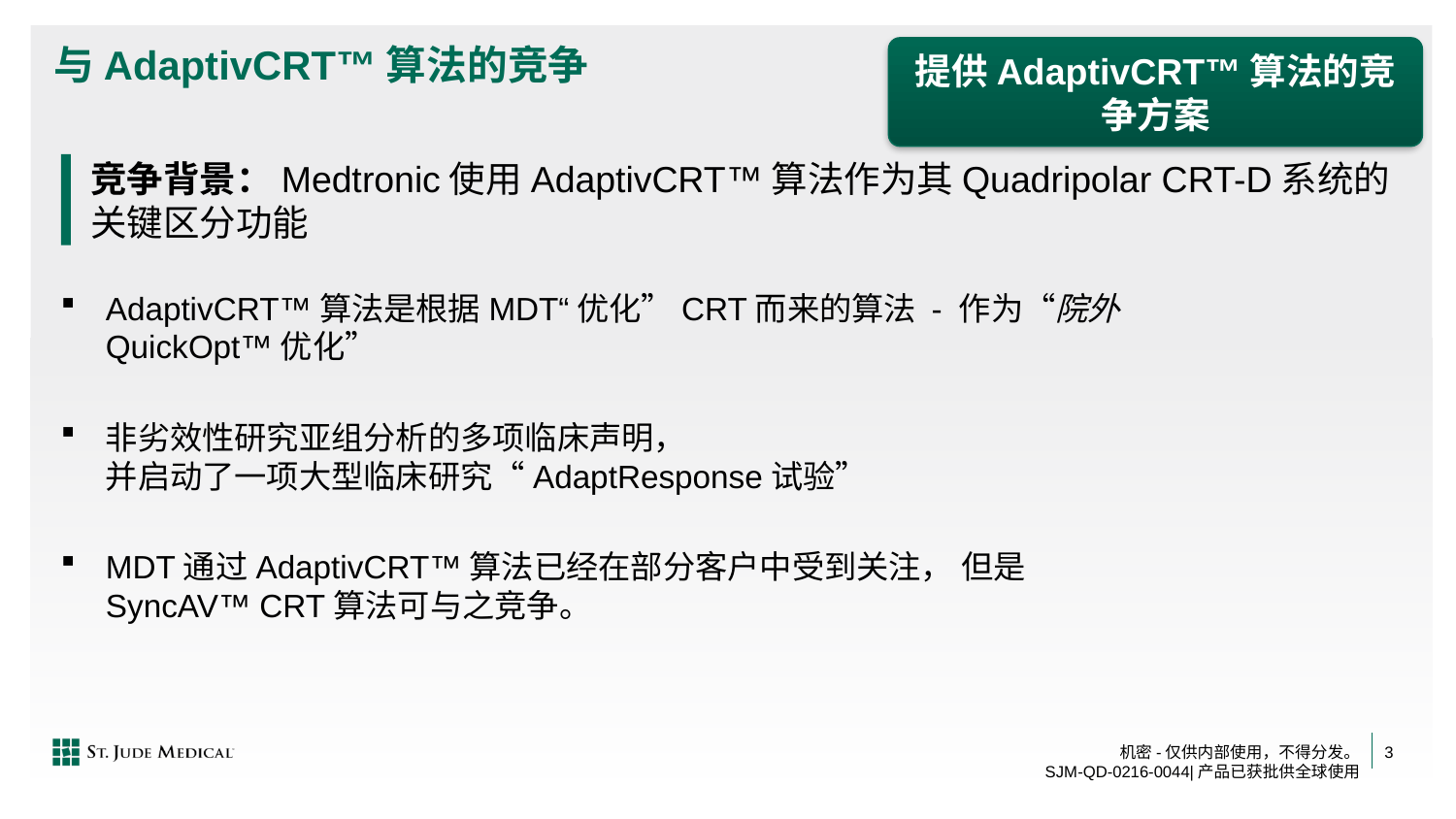

提供AdaptivCRT™算法的竞争方案
# 与AdaptivCRT™算法的竞争
竞争背景：Medtronic使用AdaptivCRT™算法作为其Quadripolar CRT-D系统的关键区分功能
AdaptivCRT™算法是根据MDT“优化”CRT而来的算法 - 作为“院外QuickOpt™优化”

非劣效性研究亚组分析的多项临床声明，
并启动了一项大型临床研究“AdaptResponse试验”

MDT通过AdaptivCRT™算法已经在部分客户中受到关注， 但是SyncAV™ CRT算法可与之竞争。

3